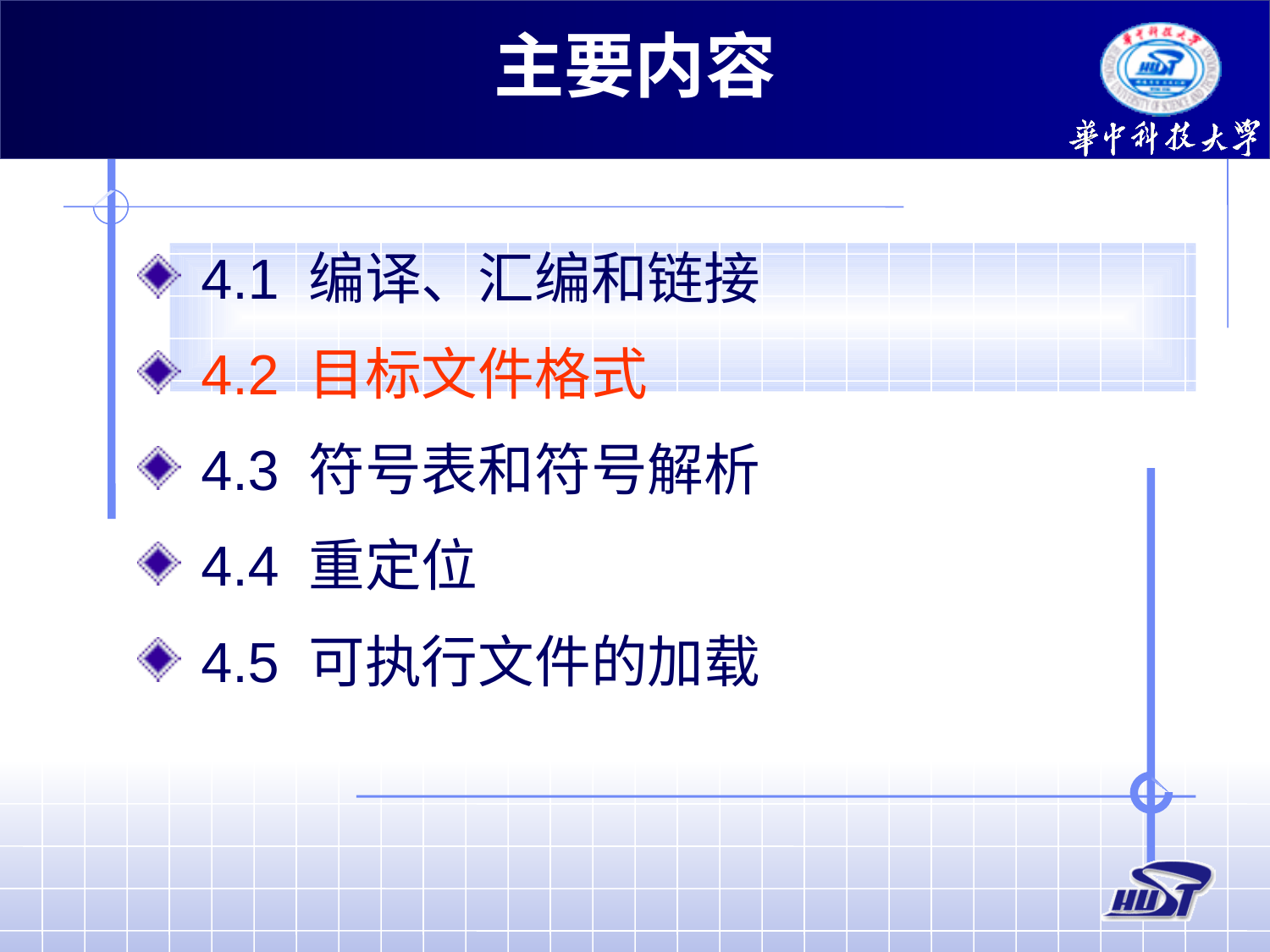

主要内容
 4.1 编译、汇编和链接
 4.2 目标文件格式
 4.3 符号表和符号解析
 4.4 重定位
 4.5 可执行文件的加载